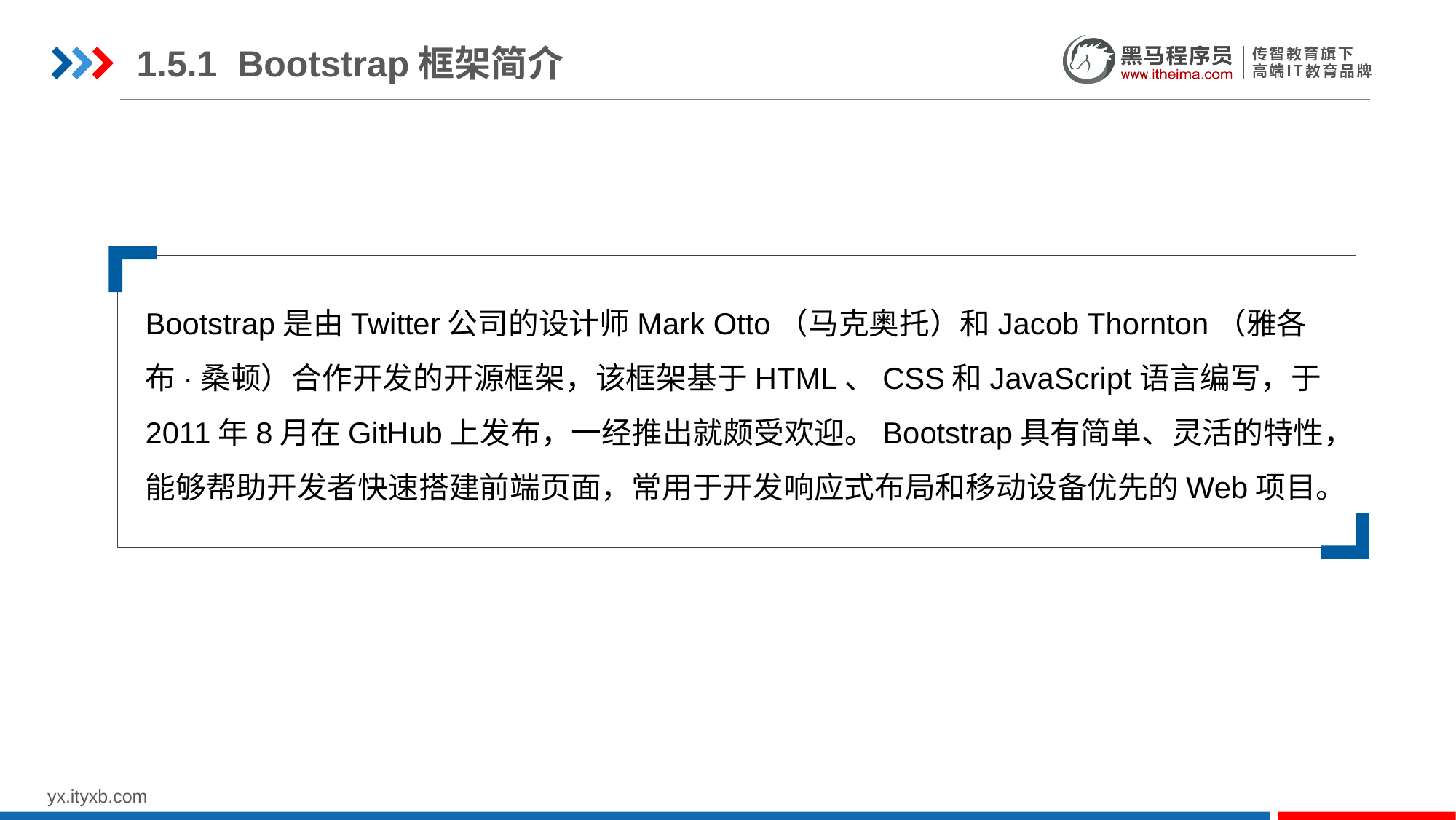

1.5.1  Bootstrap框架简介

Bootstrap是由Twitter公司的设计师Mark Otto（马克奥托）和Jacob Thornton（雅各布·桑顿）合作开发的开源框架，该框架基于HTML、CSS和JavaScript语言编写，于2011年8月在GitHub上发布，一经推出就颇受欢迎。Bootstrap具有简单、灵活的特性，能够帮助开发者快速搭建前端页面，常用于开发响应式布局和移动设备优先的Web项目。